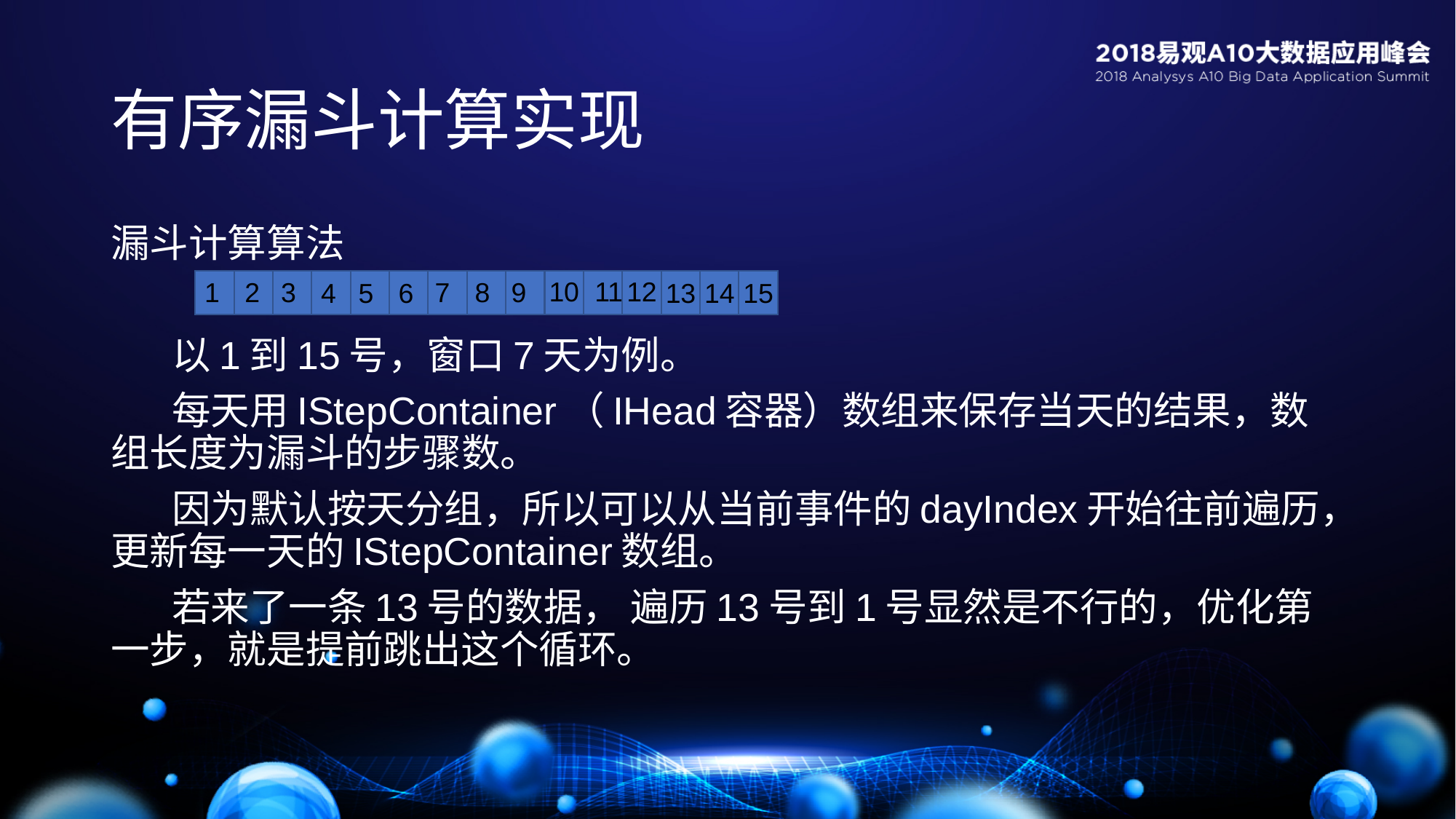

# 有序漏斗计算实现
漏斗计算算法

      以1到15号，窗口7天为例。
      每天用IStepContainer（IHead容器）数组来保存当天的结果，数组长度为漏斗的步骤数。
      因为默认按天分组，所以可以从当前事件的dayIndex开始往前遍历，更新每一天的IStepContainer数组。
      若来了一条13号的数据， 遍历13号到1号显然是不行的，优化第一步，就是提前跳出这个循环。

10
11
12
1
7
9
2
3
8
4
5
13
6
14
15